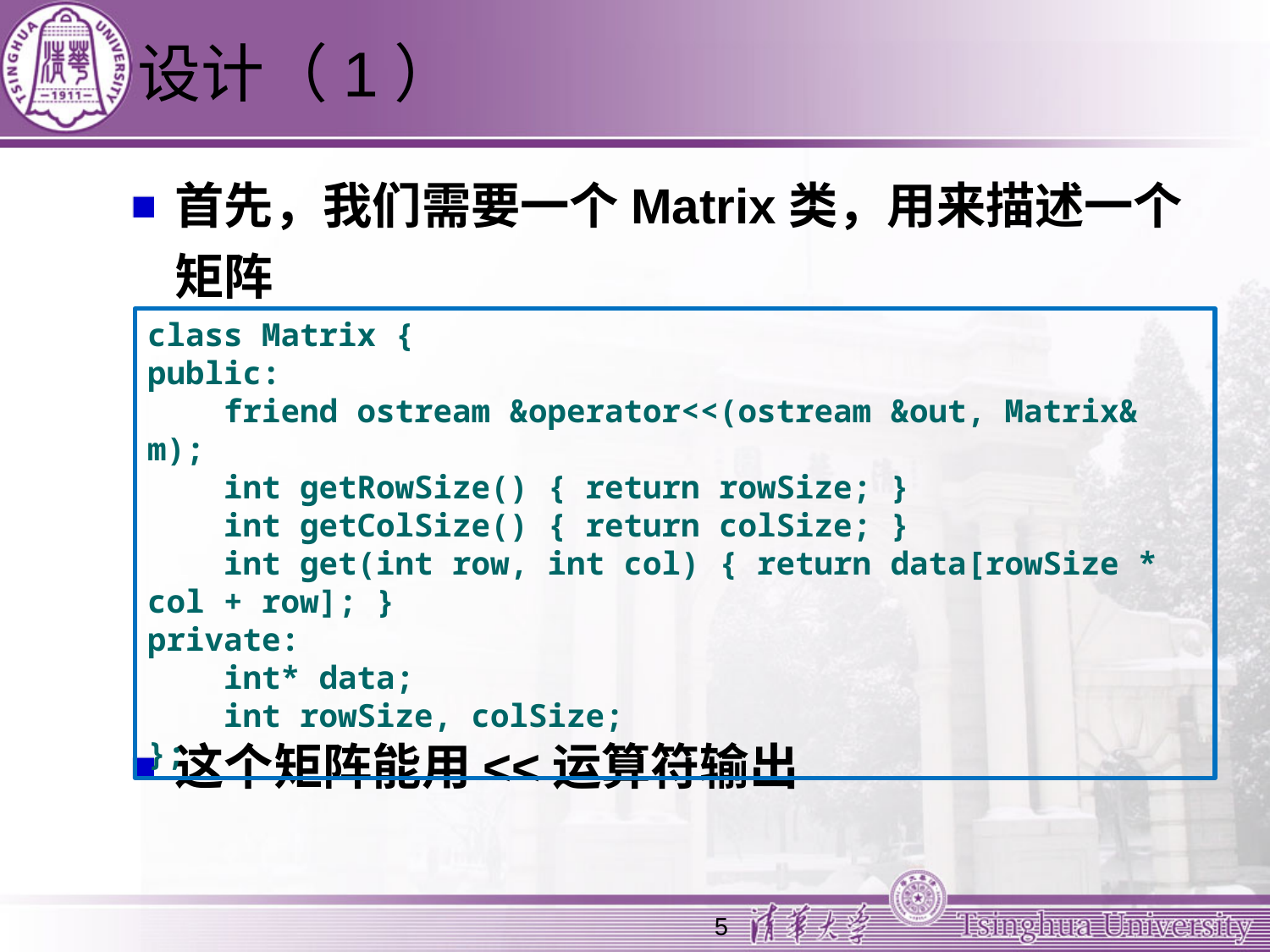

# 设计（1）
首先，我们需要一个Matrix类，用来描述一个矩阵

这个矩阵能用<<运算符输出
class Matrix {
public:
    friend ostream &operator<<(ostream &out, Matrix& m);
    int getRowSize() { return rowSize; }
    int getColSize() { return colSize; }
    int get(int row, int col) { return data[rowSize * col + row]; }
private:
    int* data;
    int rowSize, colSize;
};
5